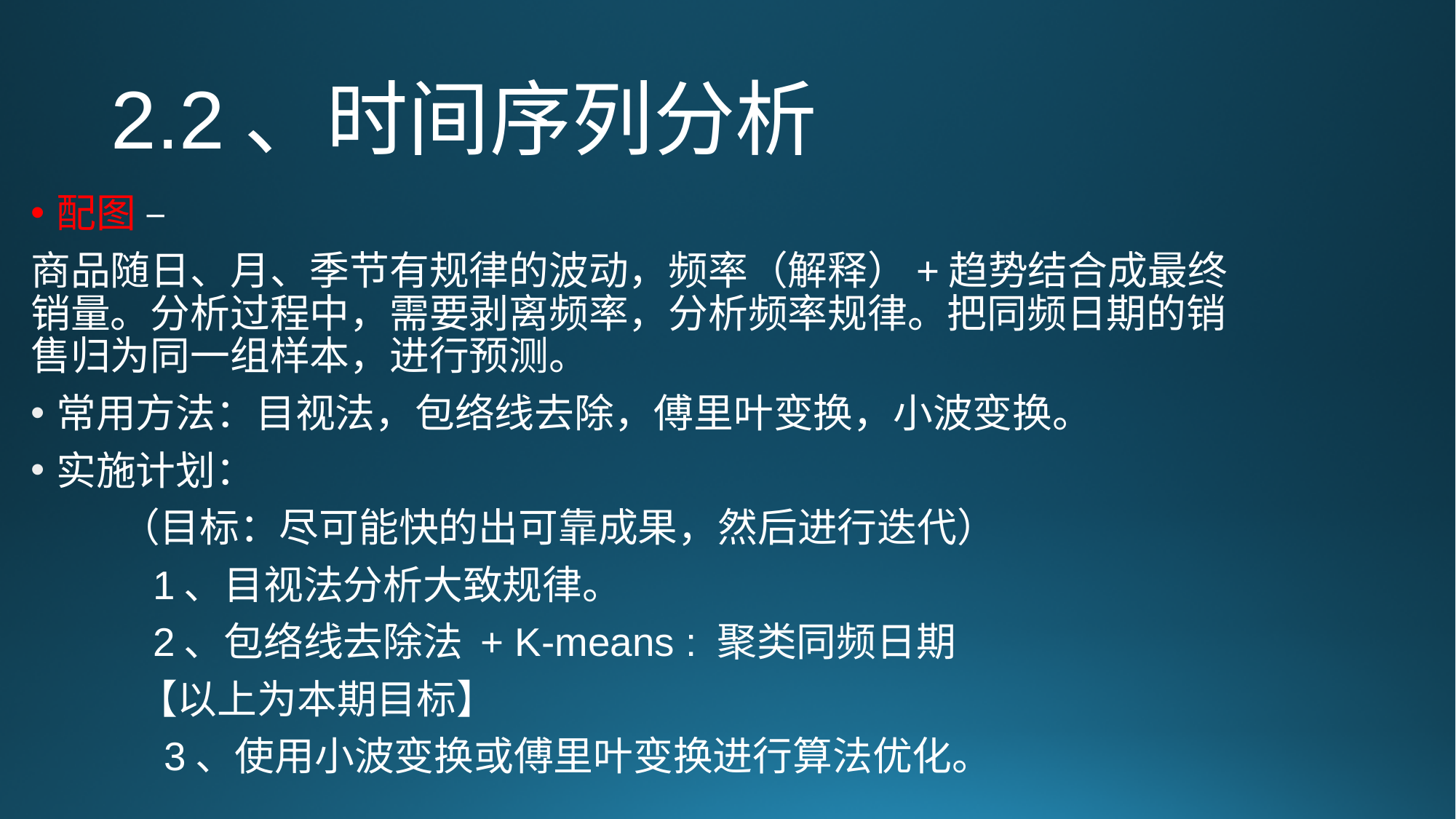

# 2.2、时间序列分析
配图 –
商品随日、月、季节有规律的波动，频率（解释）+趋势结合成最终销量。分析过程中，需要剥离频率，分析频率规律。把同频日期的销售归为同一组样本，进行预测。
常用方法：目视法，包络线去除，傅里叶变换，小波变换。
实施计划：
         （目标：尽可能快的出可靠成果，然后进行迭代）
           1、目视法分析大致规律。
           2、包络线去除法 + K-means : 聚类同频日期
           【以上为本期目标】
            3、使用小波变换或傅里叶变换进行算法优化。